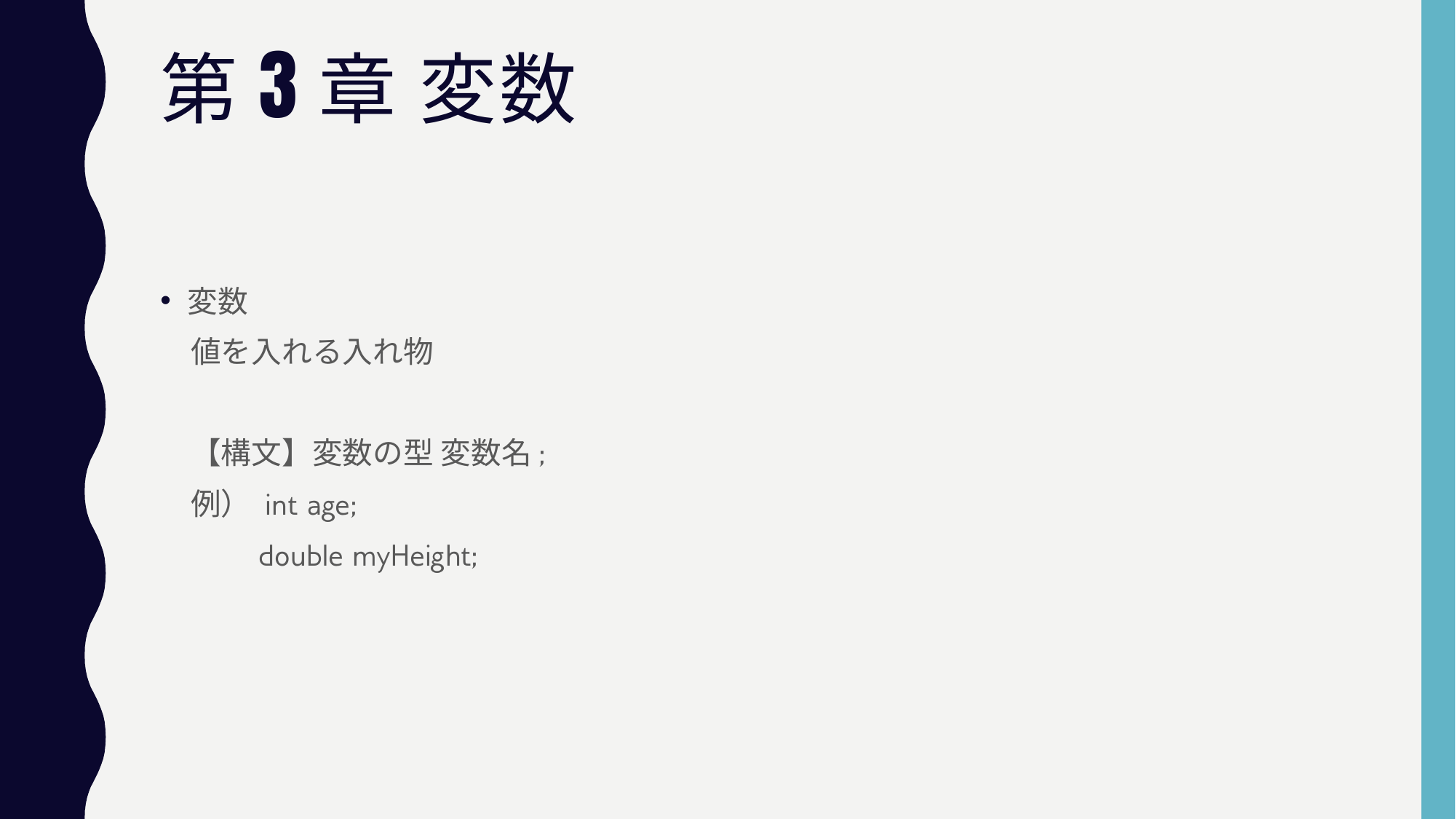

# 第3章 変数
変数
　値を入れる入れ物

　【構文】変数の型 変数名;
　例） int age;
　　　double myHeight;